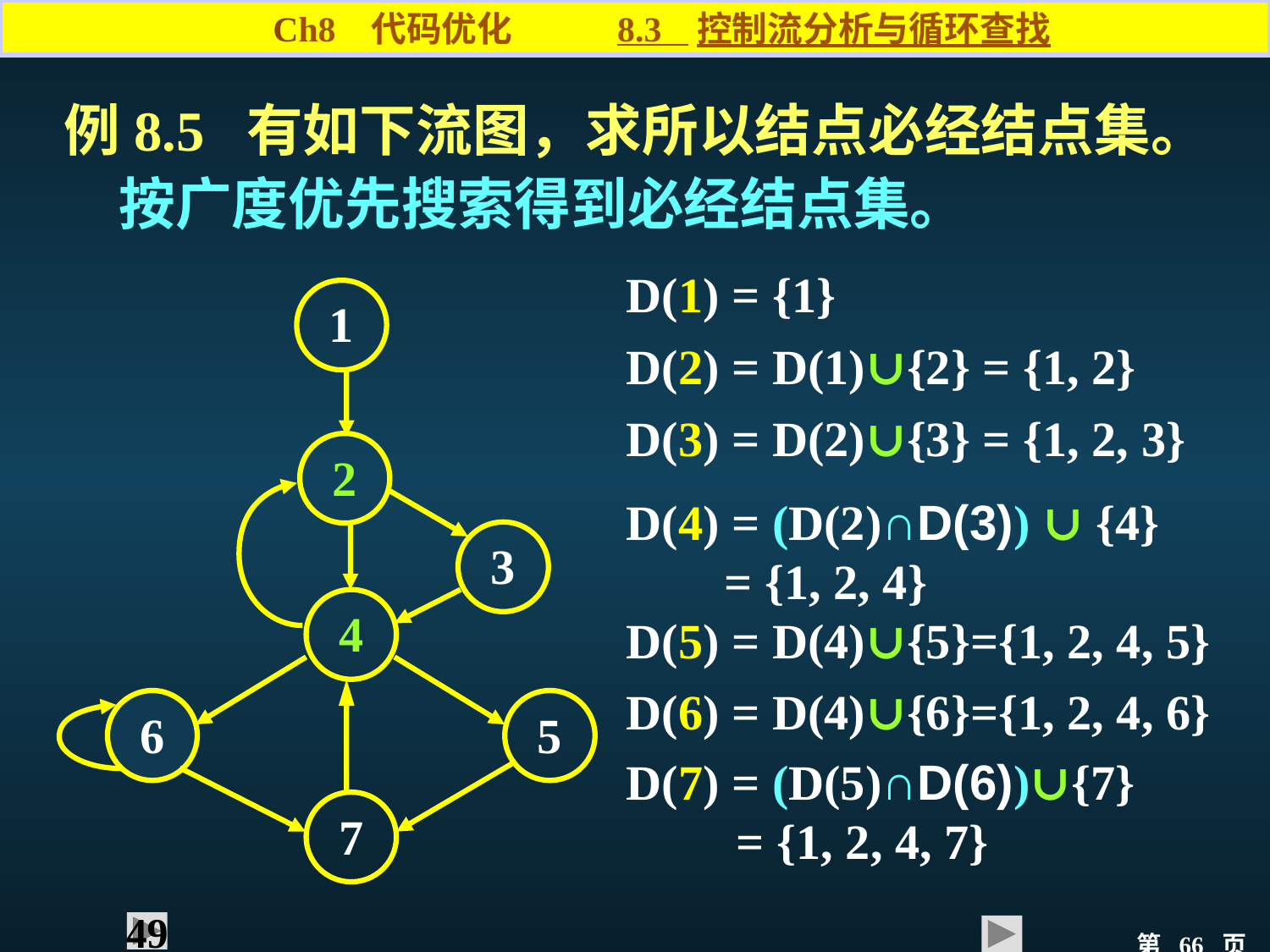

Ch8   代码优化            8.3   控制流分析与循环查找
例8.5  有如下流图，求所以结点必经结点集。
按广度优先搜索得到必经结点集。
D(1) = {1}
D(2) = D(1)∪{2} = {1, 2}
D(3) = D(2)∪{3} = {1, 2, 3}
1

2
D(4) = (D(2)∩D(3)) ∪ {4}
        = {1, 2, 4}
D(5) = D(4)∪{5}={1, 2, 4, 5}

3
4

D(6) = D(4)∪{6}={1, 2, 4, 6}
D(7) = (D(5)∩D(6))∪{7}
         = {1, 2, 4, 7}

6
5

7
49